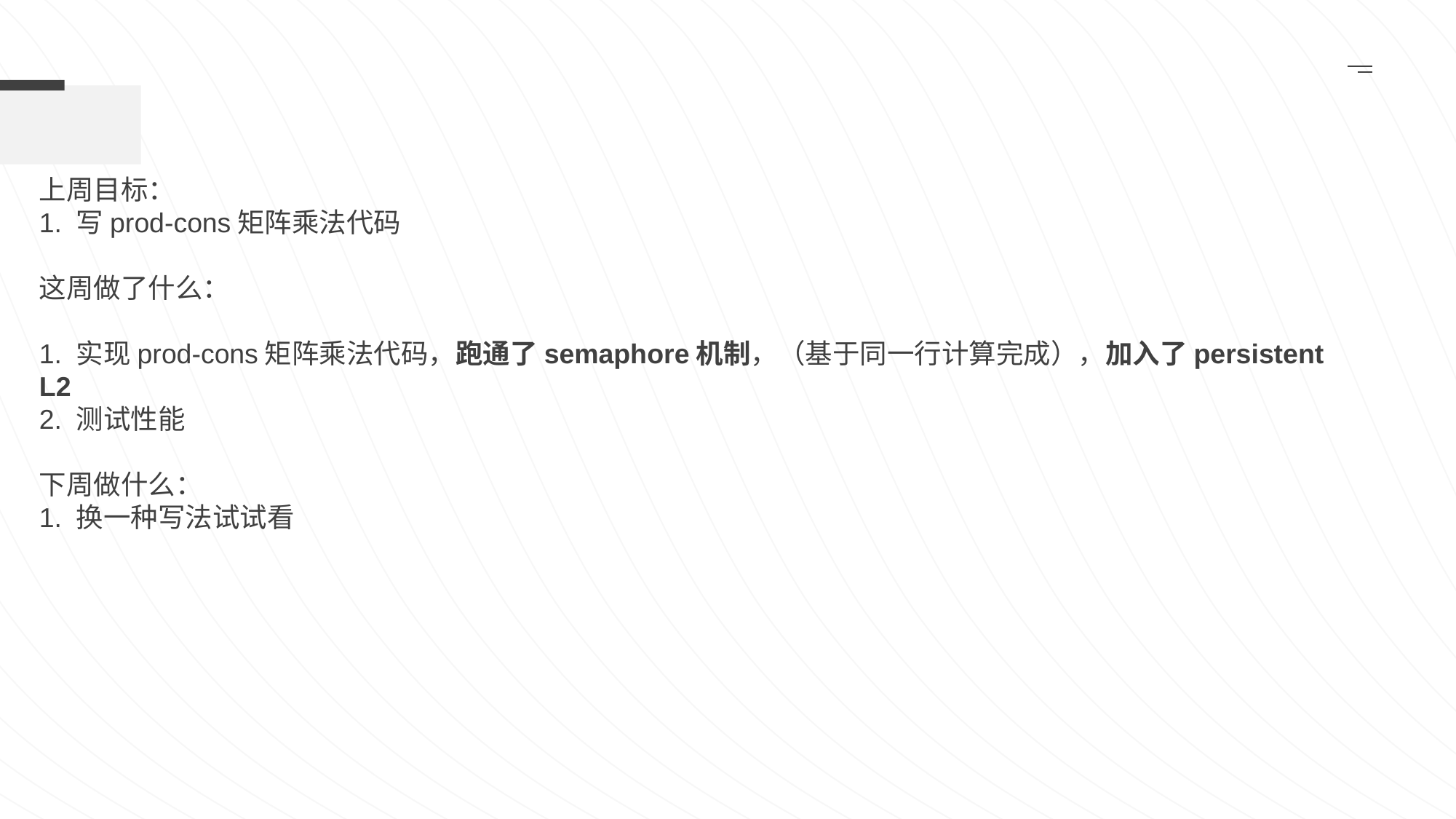

上周目标：
1. 写prod-cons矩阵乘法代码

这周做了什么：

1. 实现prod-cons矩阵乘法代码，跑通了semaphore机制，（基于同一行计算完成），加入了persistent L2
2. 测试性能

下周做什么：
1. 换一种写法试试看